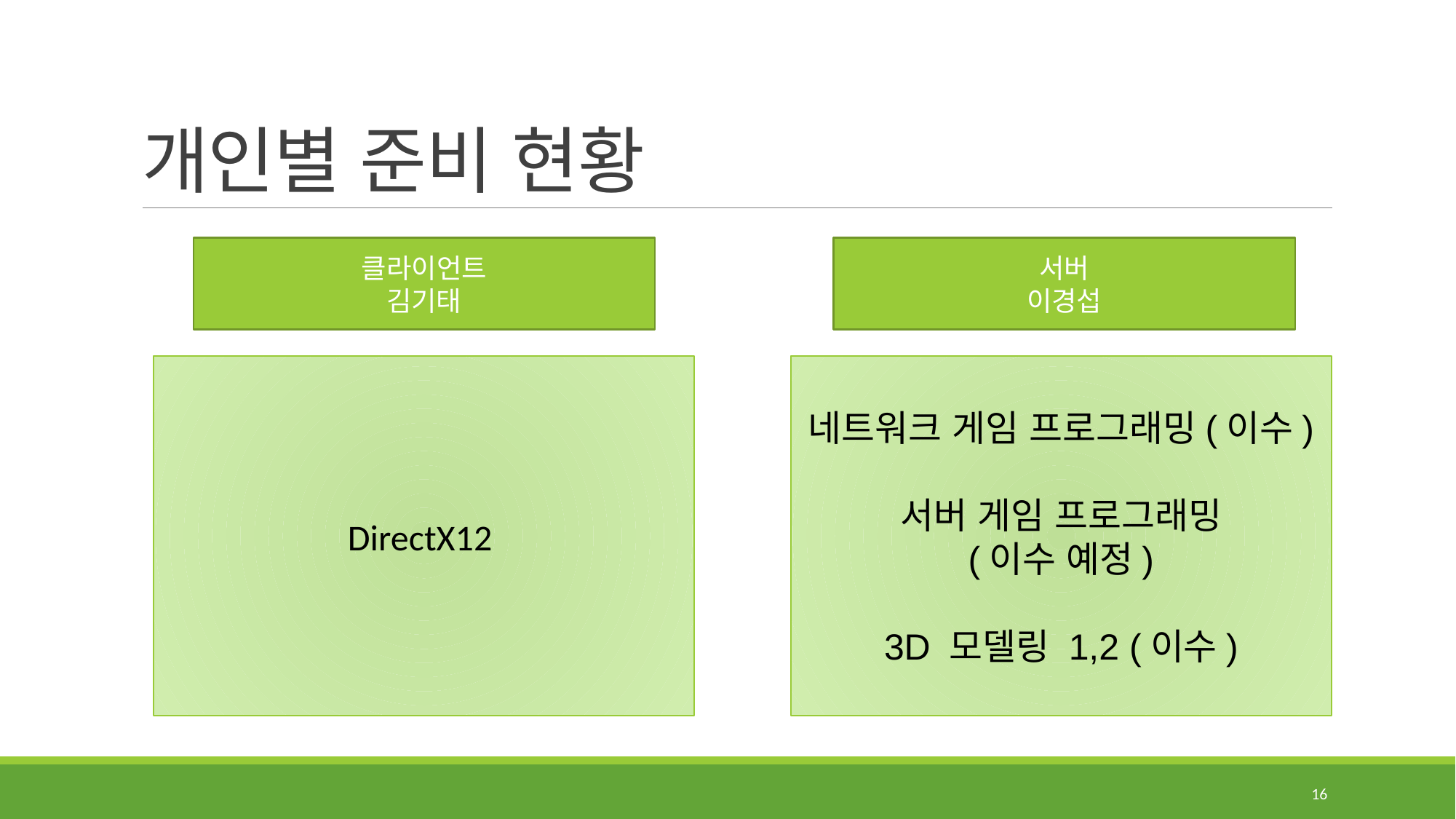

# 개인별 준비 현황
서버
이경섭
클라이언트
김기태
네트워크 게임 프로그래밍(이수)

서버 게임 프로그래밍
(이수 예정)

3D 모델링 1,2 (이수)
DirectX12
16